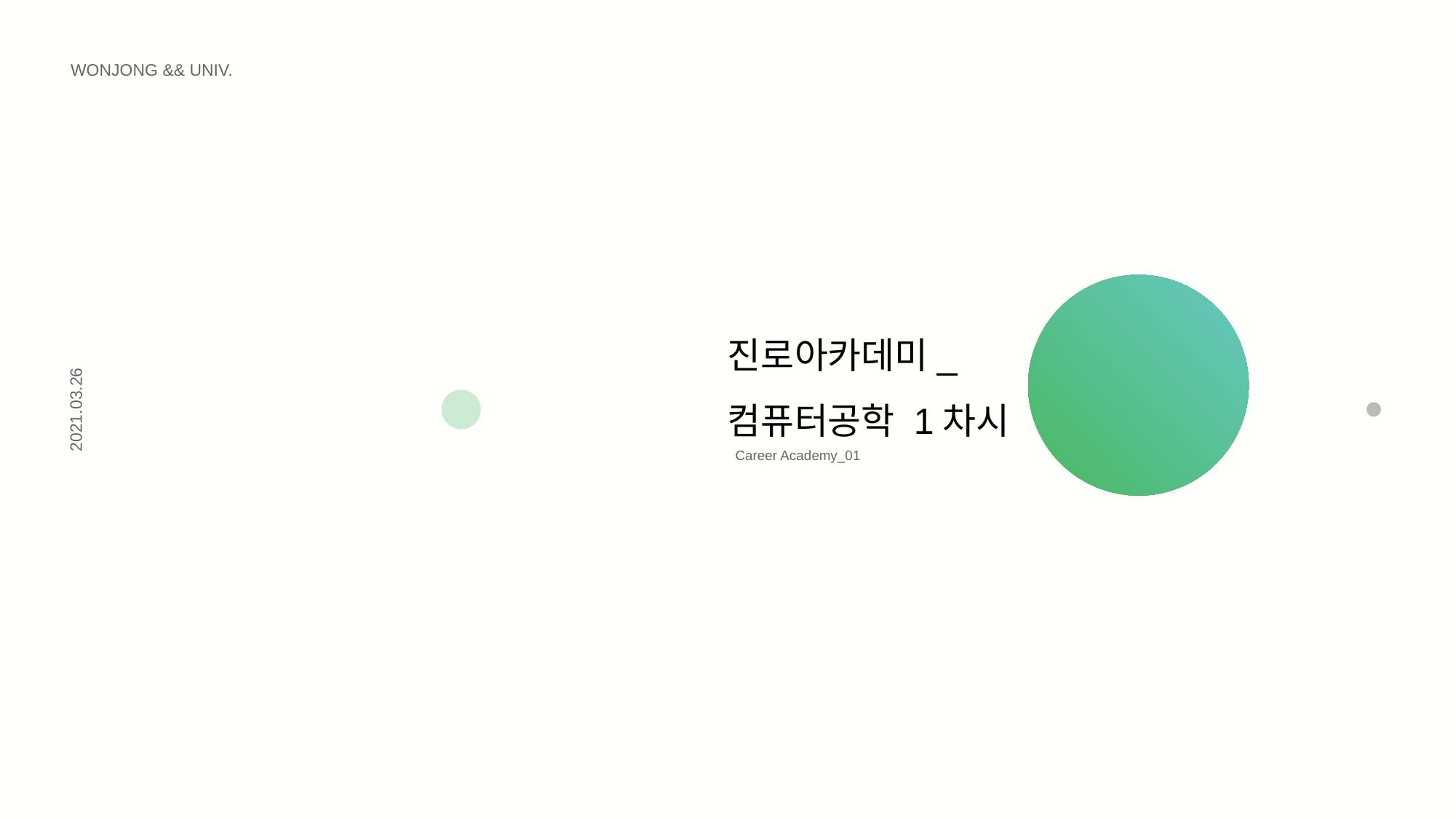

WONJONG && UNIV.

진로아카데미_
컴퓨터공학 1차시
Career Academy_01

2021.03.26